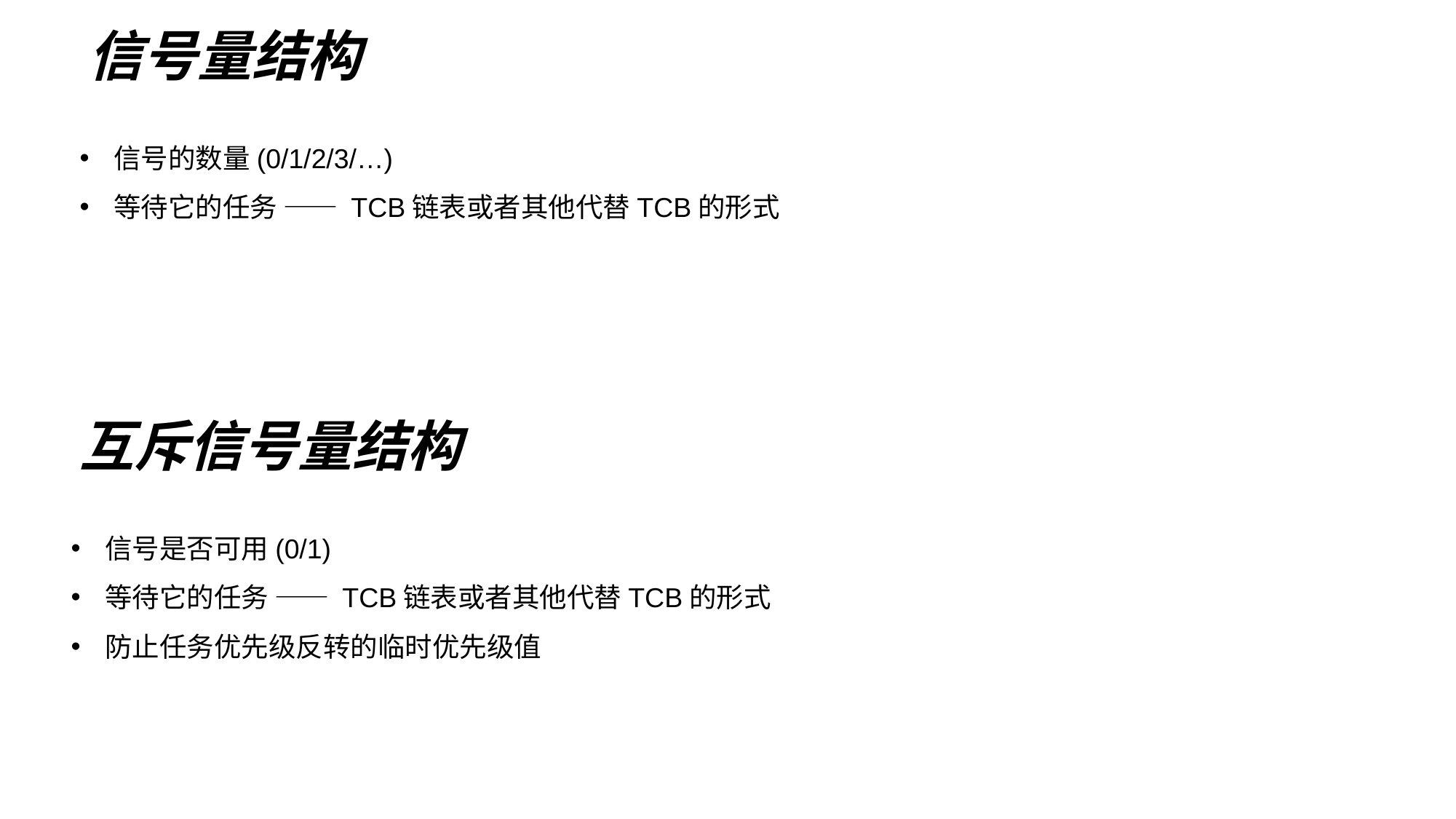

# 信号量结构
信号的数量(0/1/2/3/…)
等待它的任务 —— TCB链表或者其他代替TCB的形式
互斥信号量结构
信号是否可用(0/1)
等待它的任务 —— TCB链表或者其他代替TCB的形式
防止任务优先级反转的临时优先级值